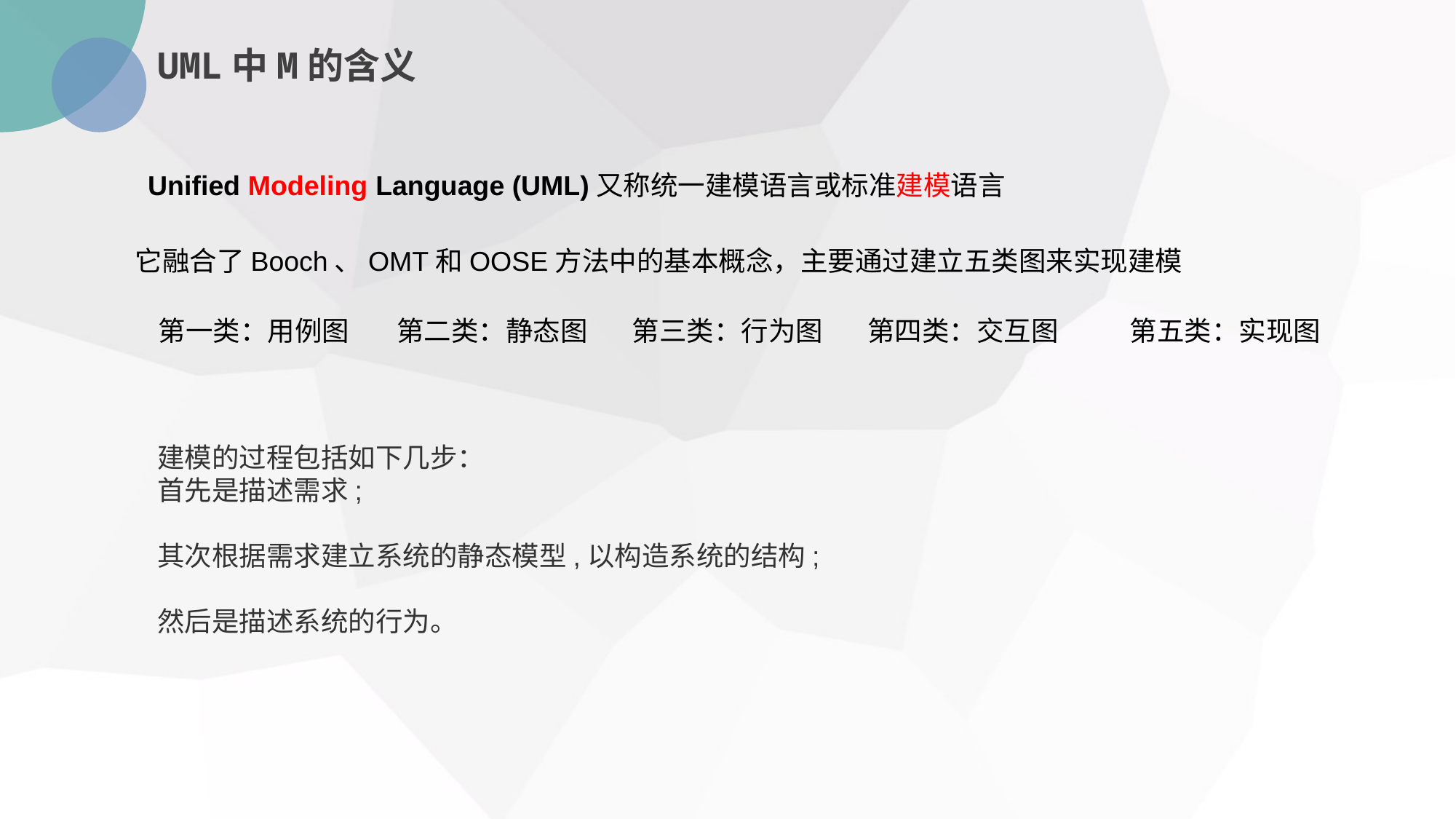

UML中M的含义
Unified Modeling Language (UML)又称统一建模语言或标准建模语言
它融合了Booch、OMT和OOSE方法中的基本概念，主要通过建立五类图来实现建模
第一类：用例图
第二类：静态图
第三类：行为图
第四类：交互图
第五类：实现图
建模的过程包括如下几步：
首先是描述需求;

其次根据需求建立系统的静态模型,以构造系统的结构;

然后是描述系统的行为。